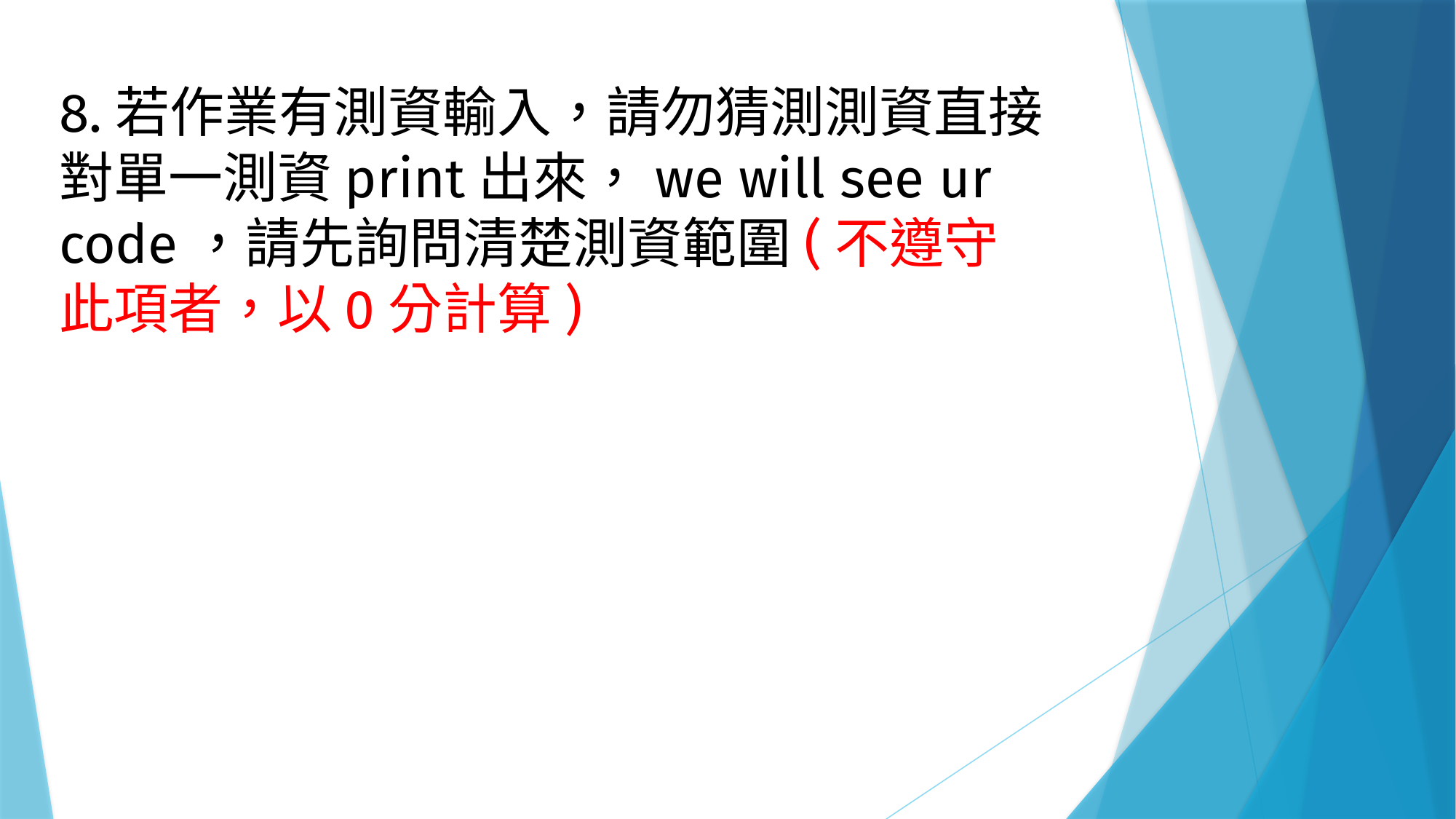

8.若作業有測資輸入，請勿猜測測資直接對單一測資print出來，we will see ur code，請先詢問清楚測資範圍(不遵守此項者，以0分計算)